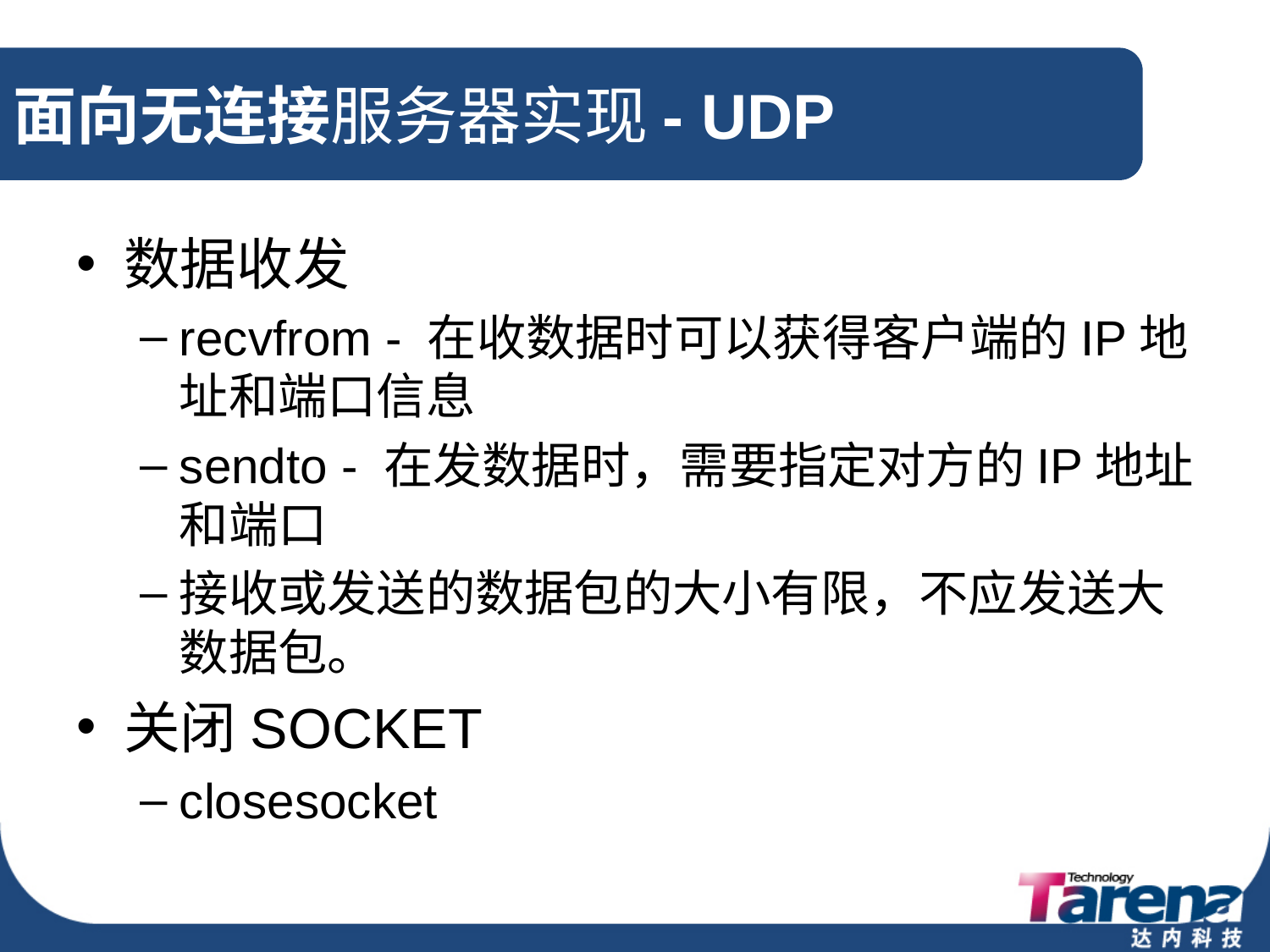

# 面向无连接服务器实现- UDP
数据收发
recvfrom - 在收数据时可以获得客户端的IP地址和端口信息
sendto - 在发数据时，需要指定对方的IP地址和端口
接收或发送的数据包的大小有限，不应发送大数据包。
关闭SOCKET
closesocket